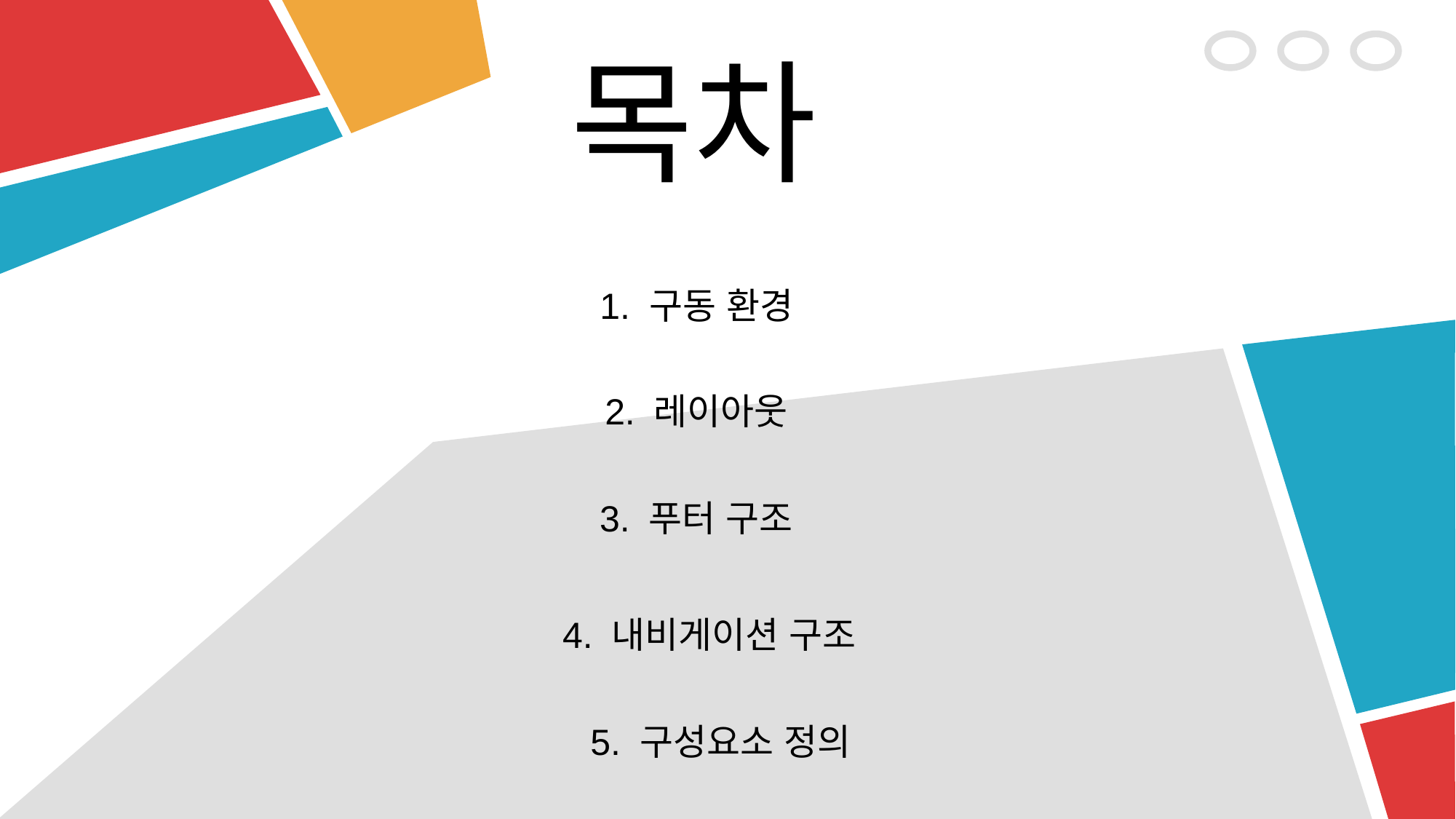

목차
1. 구동 환경
2. 레이아웃
3. 푸터 구조
4. 내비게이션 구조
5. 구성요소 정의